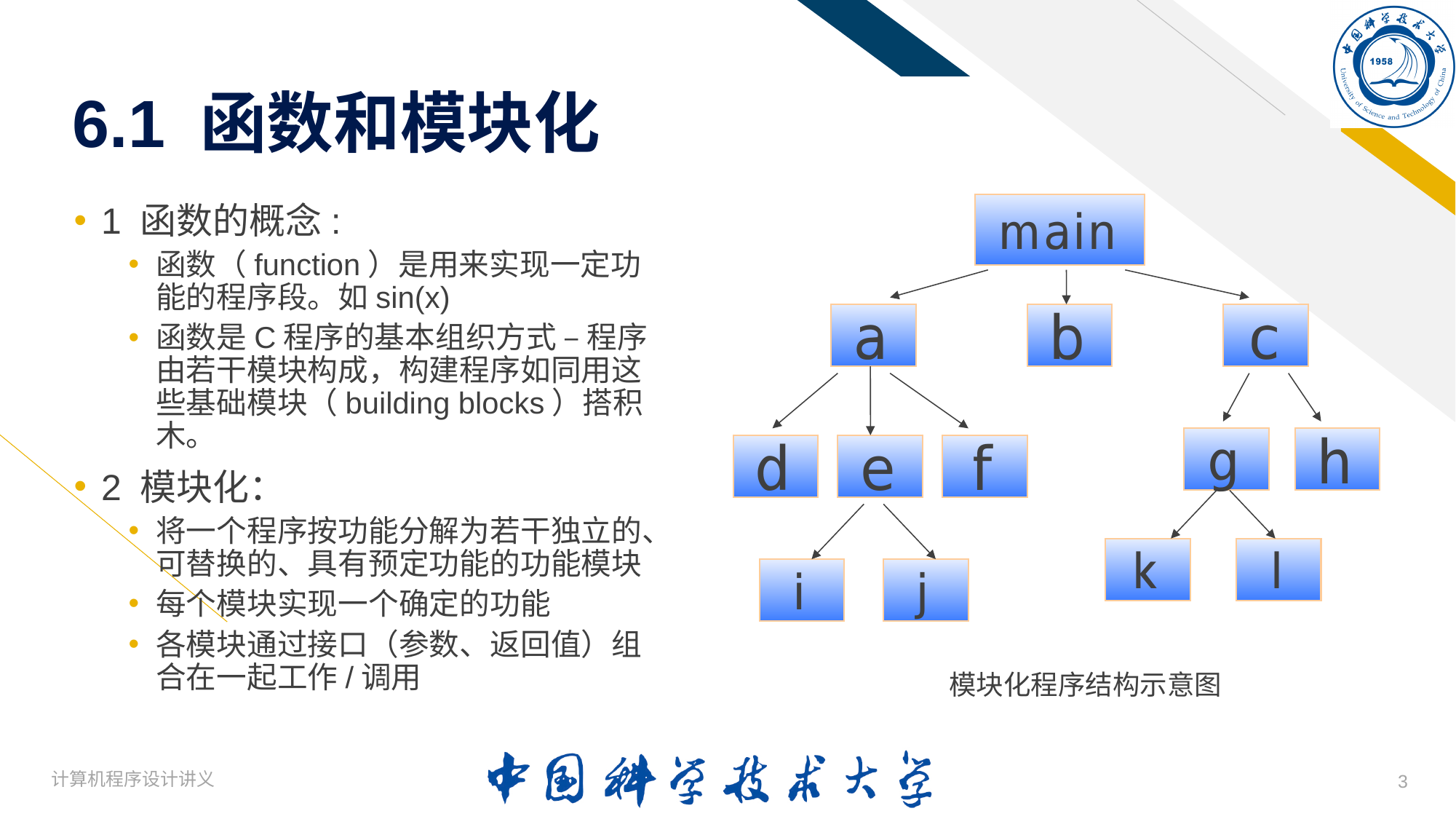

# 6.1 函数和模块化
main

a
b
c

g
h
d
e
f

k
l
i
j
1 函数的概念:
函数（function）是用来实现一定功能的程序段。如sin(x)
函数是C程序的基本组织方式 – 程序由若干模块构成，构建程序如同用这些基础模块（building blocks）搭积木。
2 模块化：
将一个程序按功能分解为若干独立的、可替换的、具有预定功能的功能模块
每个模块实现一个确定的功能
各模块通过接口（参数、返回值）组合在一起工作/调用

模块化程序结构示意图
计算机程序设计讲义
3